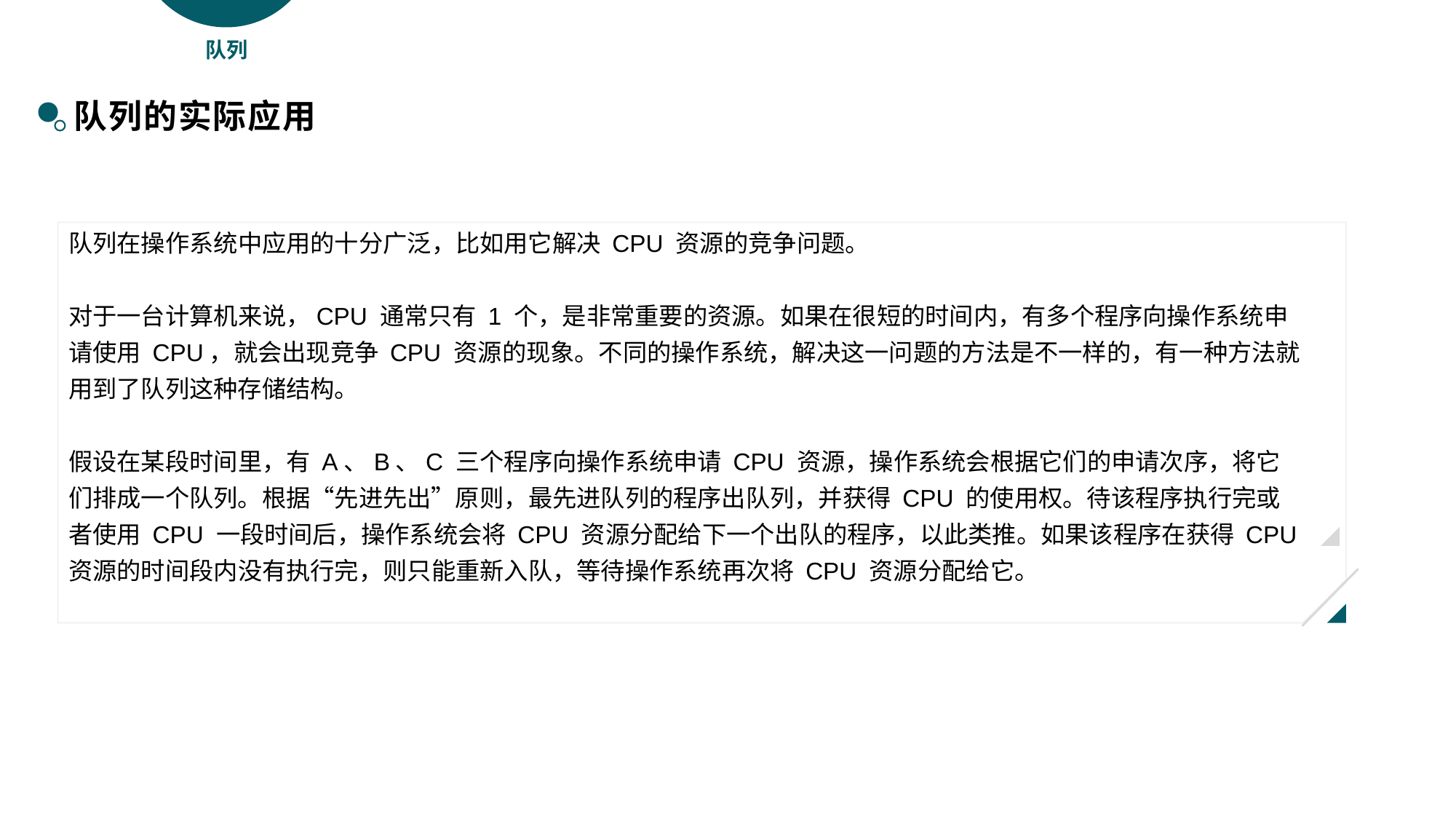

队列
队列的实际应用

队列在操作系统中应用的十分广泛，比如用它解决 CPU 资源的竞争问题。

对于一台计算机来说，CPU 通常只有 1 个，是非常重要的资源。如果在很短的时间内，有多个程序向操作系统申请使用 CPU，就会出现竞争 CPU 资源的现象。不同的操作系统，解决这一问题的方法是不一样的，有一种方法就用到了队列这种存储结构。

假设在某段时间里，有 A、B、C 三个程序向操作系统申请 CPU 资源，操作系统会根据它们的申请次序，将它们排成一个队列。根据“先进先出”原则，最先进队列的程序出队列，并获得 CPU 的使用权。待该程序执行完或者使用 CPU 一段时间后，操作系统会将 CPU 资源分配给下一个出队的程序，以此类推。如果该程序在获得 CPU 资源的时间段内没有执行完，则只能重新入队，等待操作系统再次将 CPU 资源分配给它。